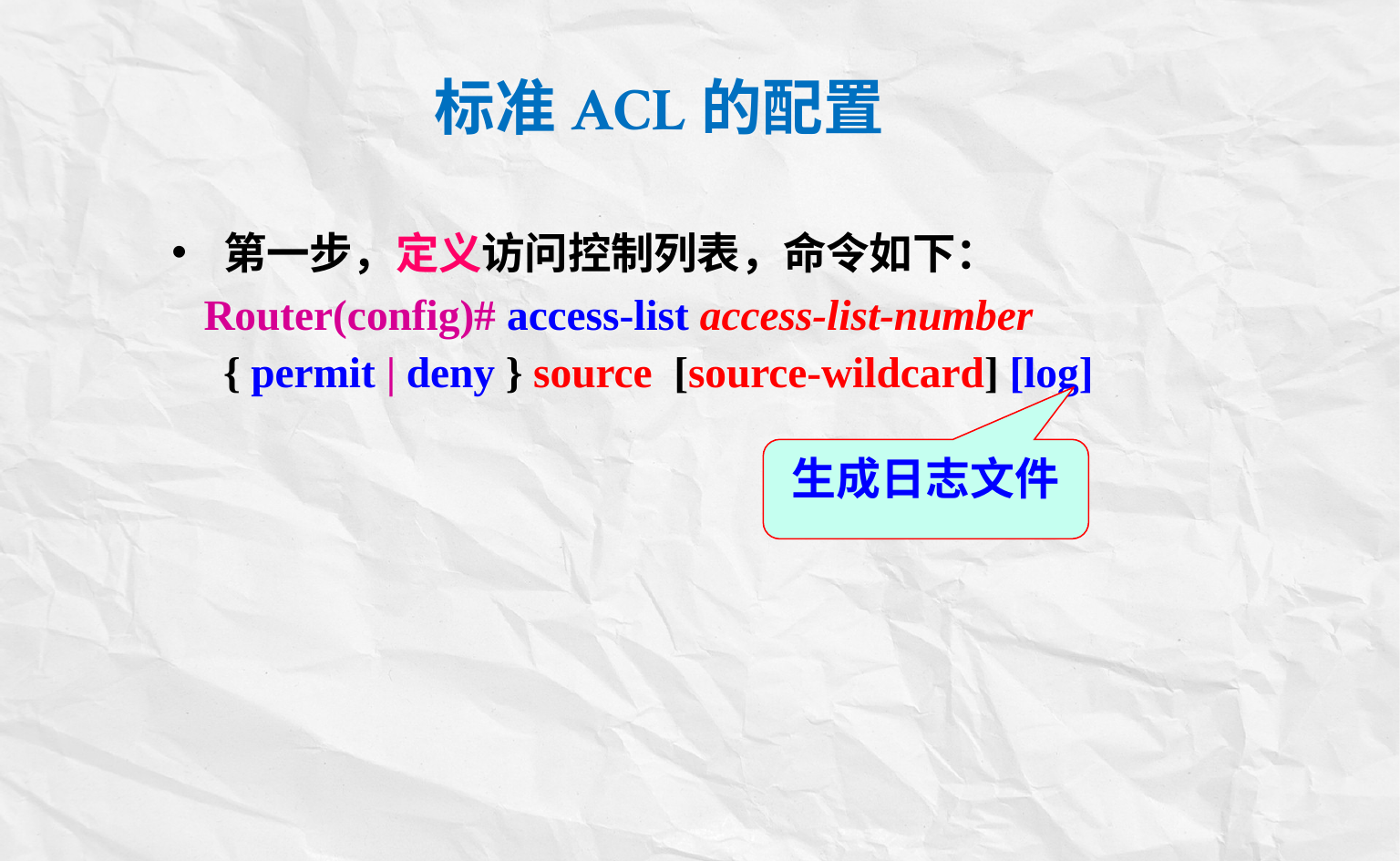

# 标准ACL的配置
第一步，定义访问控制列表，命令如下：
   Router(config)# access-list access-list-number { permit | deny } source  [source-wildcard] [log]
生成日志文件

23